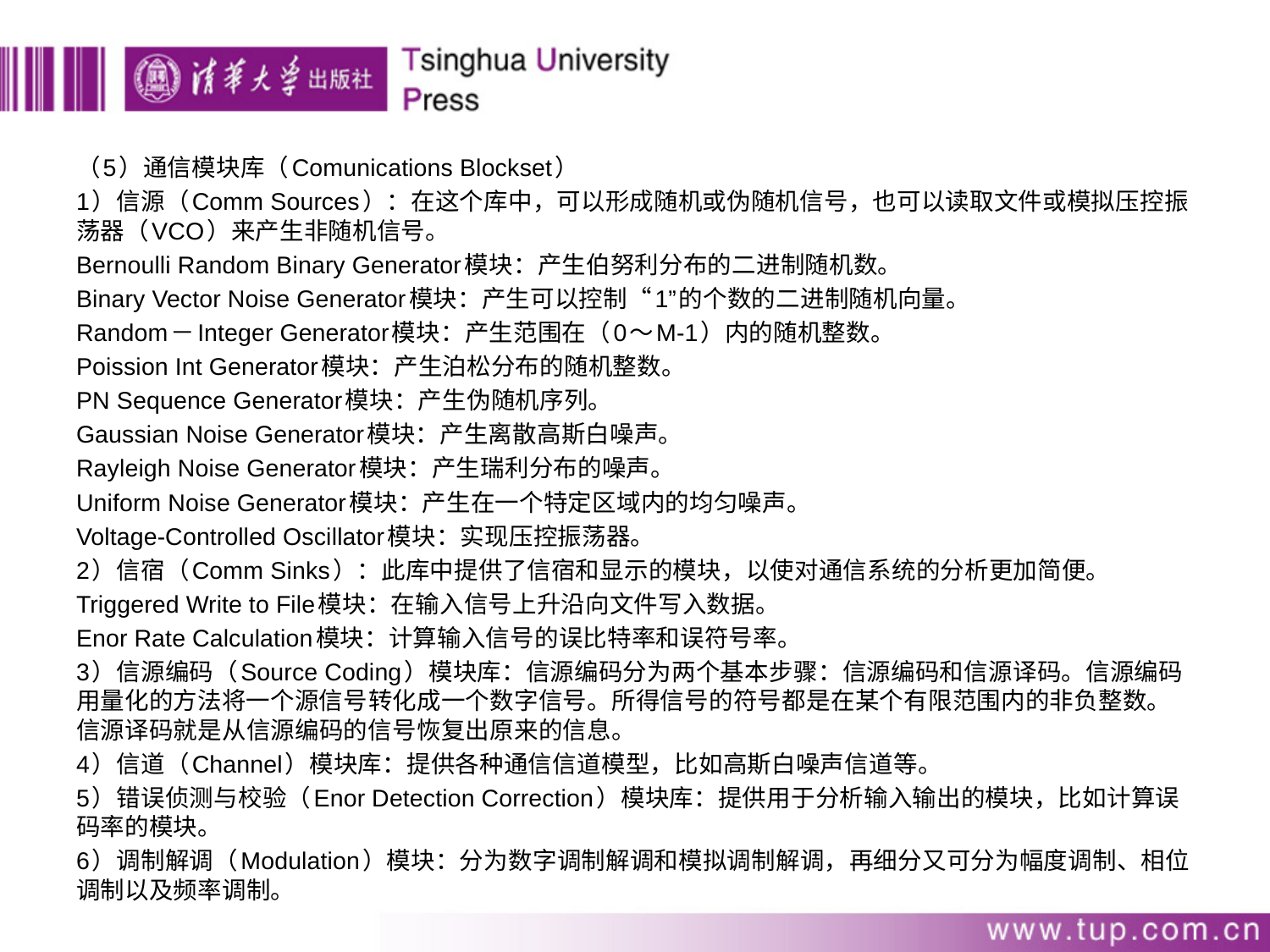

（5）通信模块库（Comunications Blockset）
1）信源（Comm Sources）：在这个库中，可以形成随机或伪随机信号，也可以读取文件或模拟压控振荡器（VCO）来产生非随机信号。
Bernoulli Random Binary Generator模块：产生伯努利分布的二进制随机数。
Binary Vector Noise Generator模块：产生可以控制“1”的个数的二进制随机向量。
Random－Integer Generator模块：产生范围在（0～M-1）内的随机整数。
Poission Int Generator模块：产生泊松分布的随机整数。
PN Sequence Generator模块：产生伪随机序列。
Gaussian Noise Generator模块：产生离散高斯白噪声。
Rayleigh Noise Generator模块：产生瑞利分布的噪声。
Uniform Noise Generator模块：产生在一个特定区域内的均匀噪声。
Voltage-Controlled Oscillator模块：实现压控振荡器。
2）信宿（Comm Sinks）：此库中提供了信宿和显示的模块，以使对通信系统的分析更加简便。
Triggered Write to File模块：在输入信号上升沿向文件写入数据。
Enor Rate Calculation模块：计算输入信号的误比特率和误符号率。
3）信源编码（Source Coding）模块库：信源编码分为两个基本步骤：信源编码和信源译码。信源编码用量化的方法将一个源信号转化成一个数字信号。所得信号的符号都是在某个有限范围内的非负整数。信源译码就是从信源编码的信号恢复出原来的信息。
4）信道（Channel）模块库：提供各种通信信道模型，比如高斯白噪声信道等。
5）错误侦测与校验（Enor Detection Correction）模块库：提供用于分析输入输出的模块，比如计算误码率的模块。
6）调制解调（Modulation）模块：分为数字调制解调和模拟调制解调，再细分又可分为幅度调制、相位调制以及频率调制。